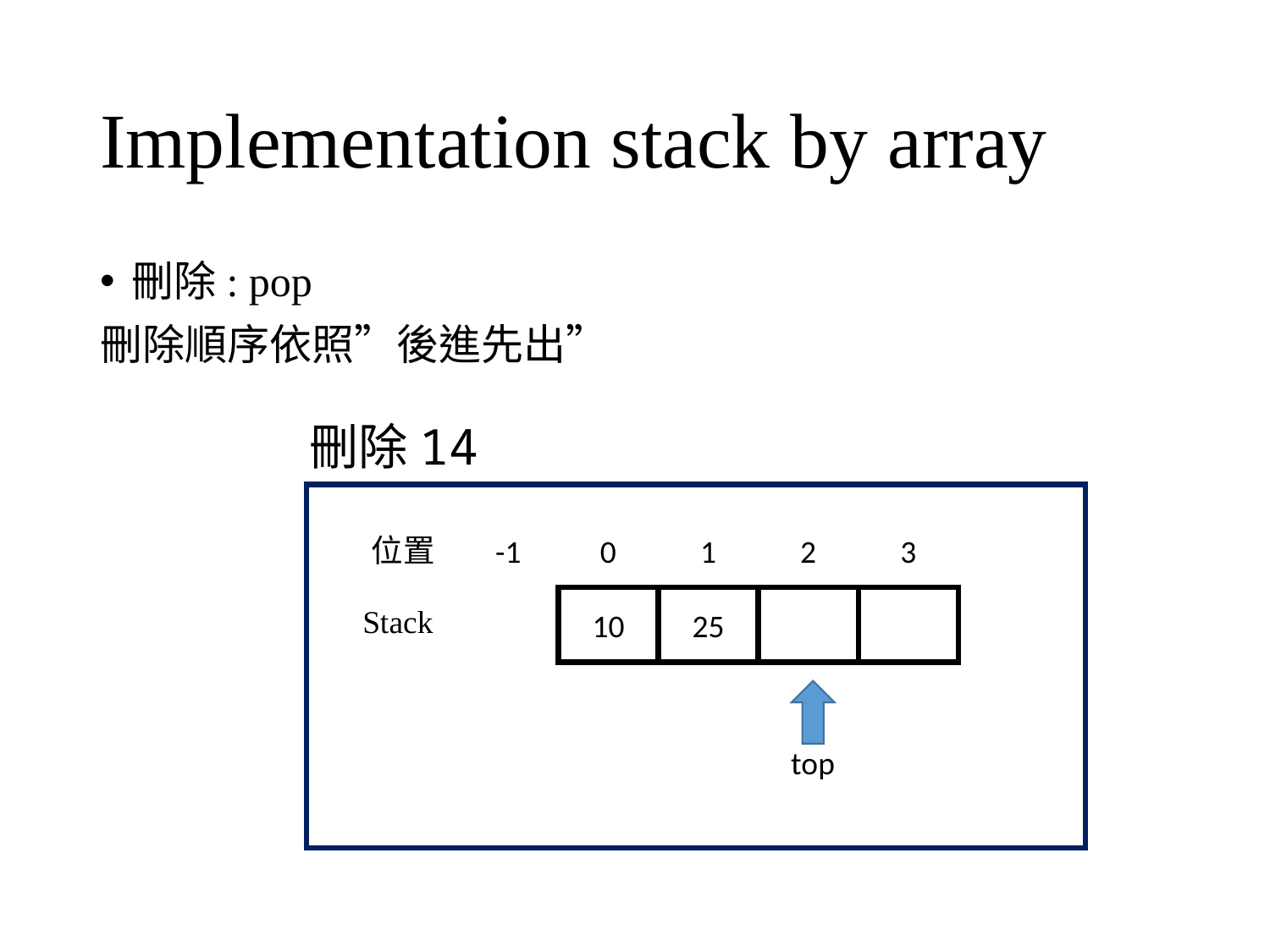

# Implementation stack by array
刪除: pop
刪除順序依照”後進先出”
刪除14

-1
0
1
2
3
位置
10
25

Stack

top